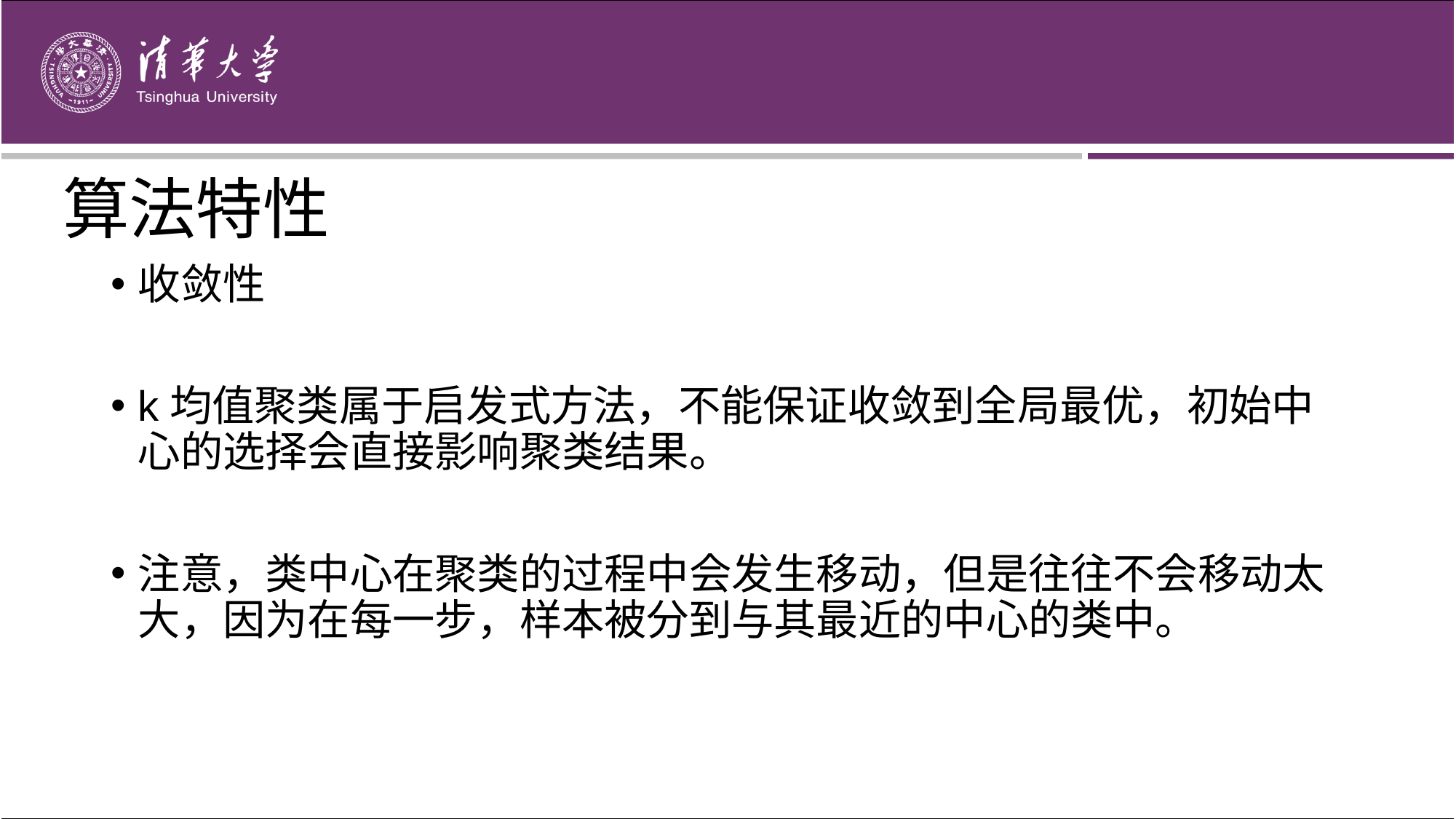

# 算法特性
收敛性

k均值聚类属于启发式方法，不能保证收敛到全局最优，初始中心的选择会直接影响聚类结果。

注意，类中心在聚类的过程中会发生移动，但是往往不会移动太大，因为在每一步，样本被分到与其最近的中心的类中。